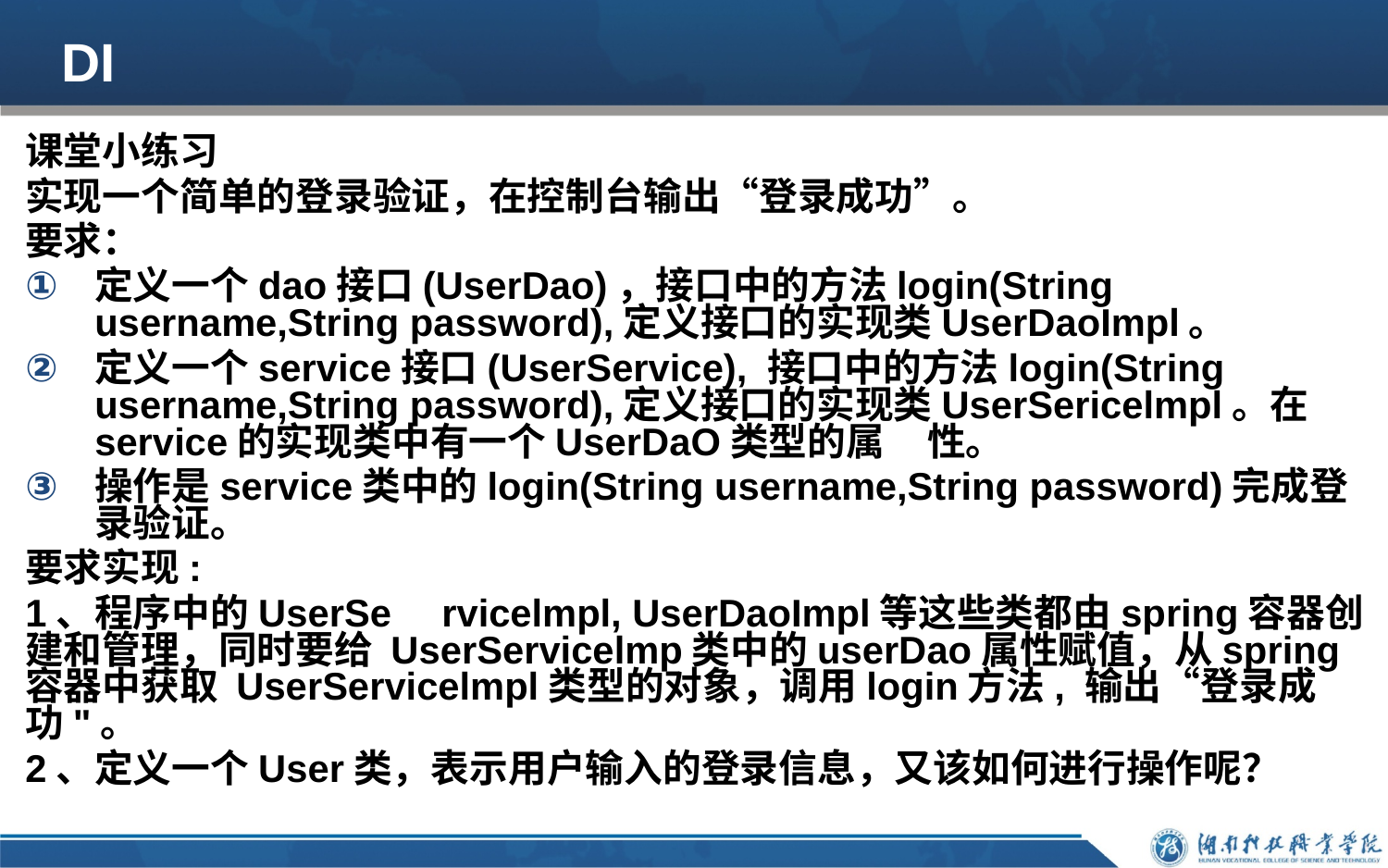

# DI
课堂小练习
实现一个简单的登录验证，在控制台输出“登录成功”。
要求：
定义一个dao接口(UserDao)，接口中的方法login(String username,String password),定义接口的实现类UserDaoImpl。
定义一个service接口(UserService), 接口中的方法login(String username,String password),定义接口的实现类UserSericelmpl。在service的实现类中有一个UserDaO类型的属	性。
操作是service类中的login(String username,String password)完成登录验证。
要求实现:
1、程序中的UserSe	rvicelmpl, UserDaoImpl等这些类都由spring容器创建和管理，同时要给 UserServicelmp类中的userDao属性赋值，从spring容器中获取 UserServicelmpl类型的对象，调用login方法, 输出“登录成功"。
2、定义一个User类，表示用户输入的登录信息，又该如何进行操作呢？